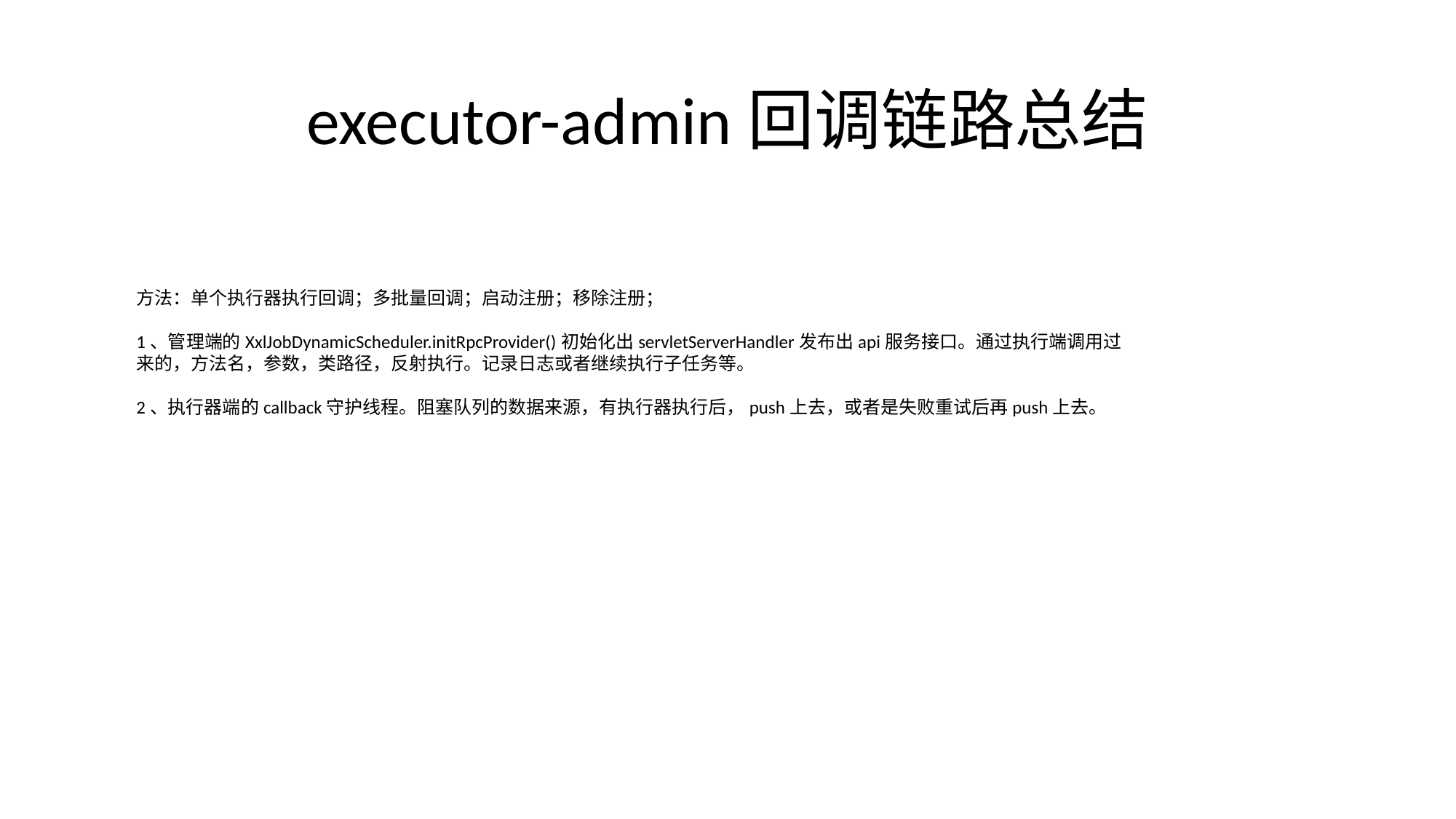

# executor-admin回调链路总结
方法：单个执行器执行回调；多批量回调；启动注册；移除注册；

1、管理端的XxlJobDynamicScheduler.initRpcProvider()初始化出servletServerHandler发布出api服务接口。通过执行端调用过来的，方法名，参数，类路径，反射执行。记录日志或者继续执行子任务等。

2、执行器端的callback守护线程。阻塞队列的数据来源，有执行器执行后，push上去，或者是失败重试后再push上去。